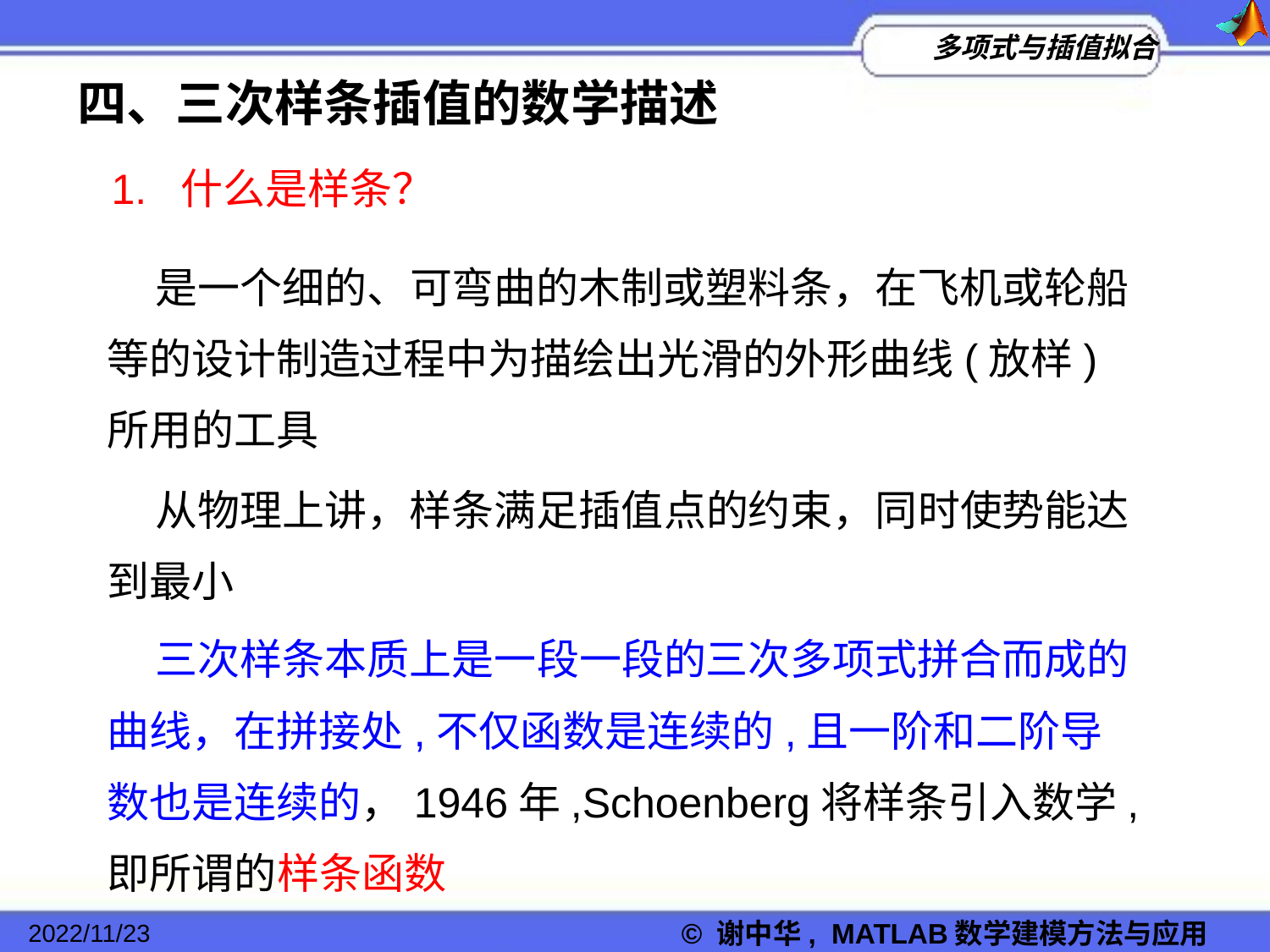

四、三次样条插值的数学描述
1.  什么是样条？
    是一个细的、可弯曲的木制或塑料条，在飞机或轮船等的设计制造过程中为描绘出光滑的外形曲线(放样)所用的工具
    从物理上讲，样条满足插值点的约束，同时使势能达到最小
    三次样条本质上是一段一段的三次多项式拼合而成的曲线，在拼接处,不仅函数是连续的,且一阶和二阶导数也是连续的，1946年,Schoenberg将样条引入数学,即所谓的样条函数
© 谢中华,  MATLAB数学建模方法与应用
2022/11/23